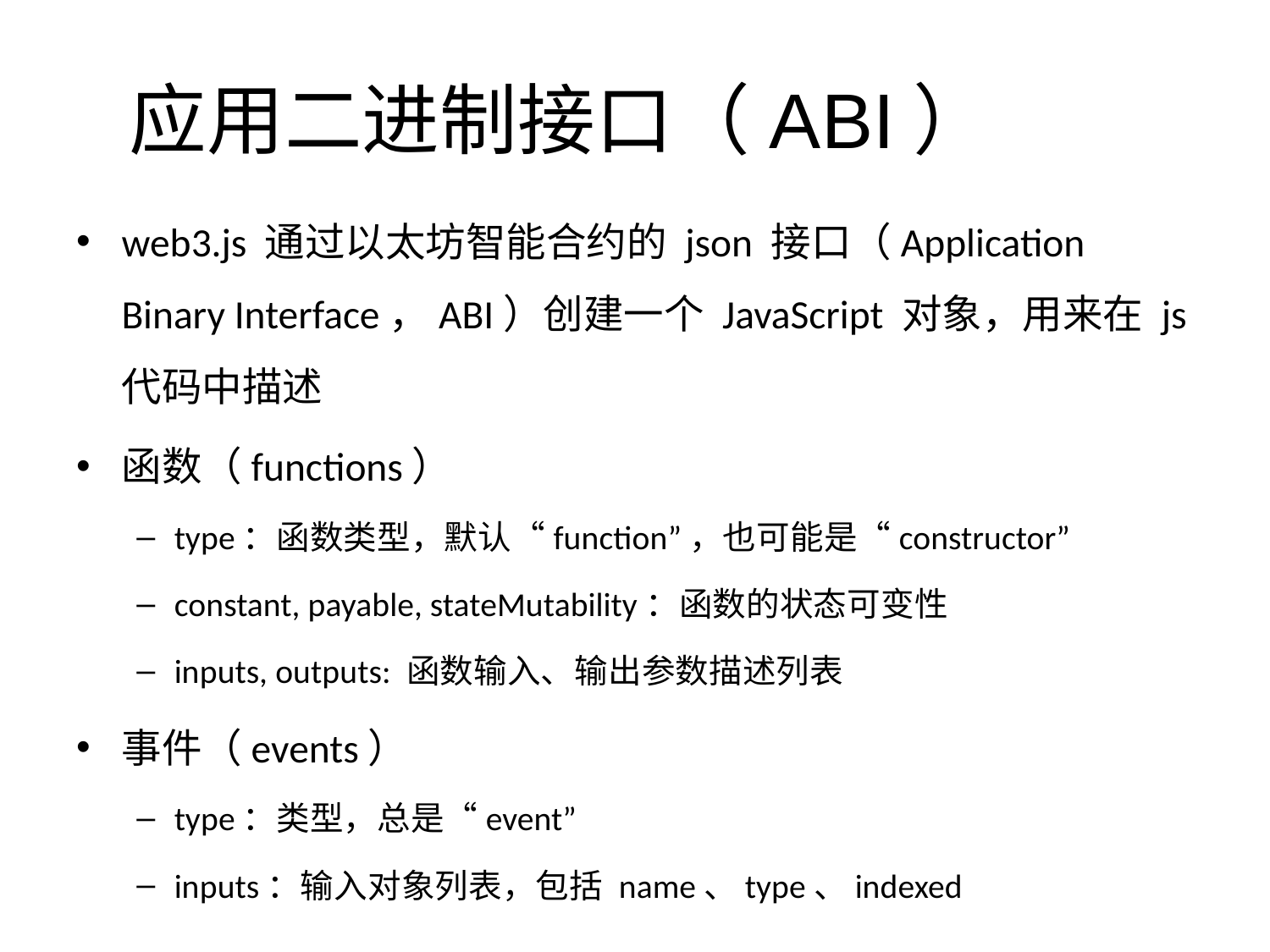

# 应用二进制接口（ABI）
web3.js 通过以太坊智能合约的 json 接口（Application Binary Interface，ABI）创建一个 JavaScript 对象，用来在 js 代码中描述
函数（functions）
type：函数类型，默认“function”，也可能是“constructor”
constant, payable, stateMutability：函数的状态可变性
inputs, outputs: 函数输入、输出参数描述列表
事件（events）
type：类型，总是“event”
inputs：输入对象列表，包括 name、type、indexed